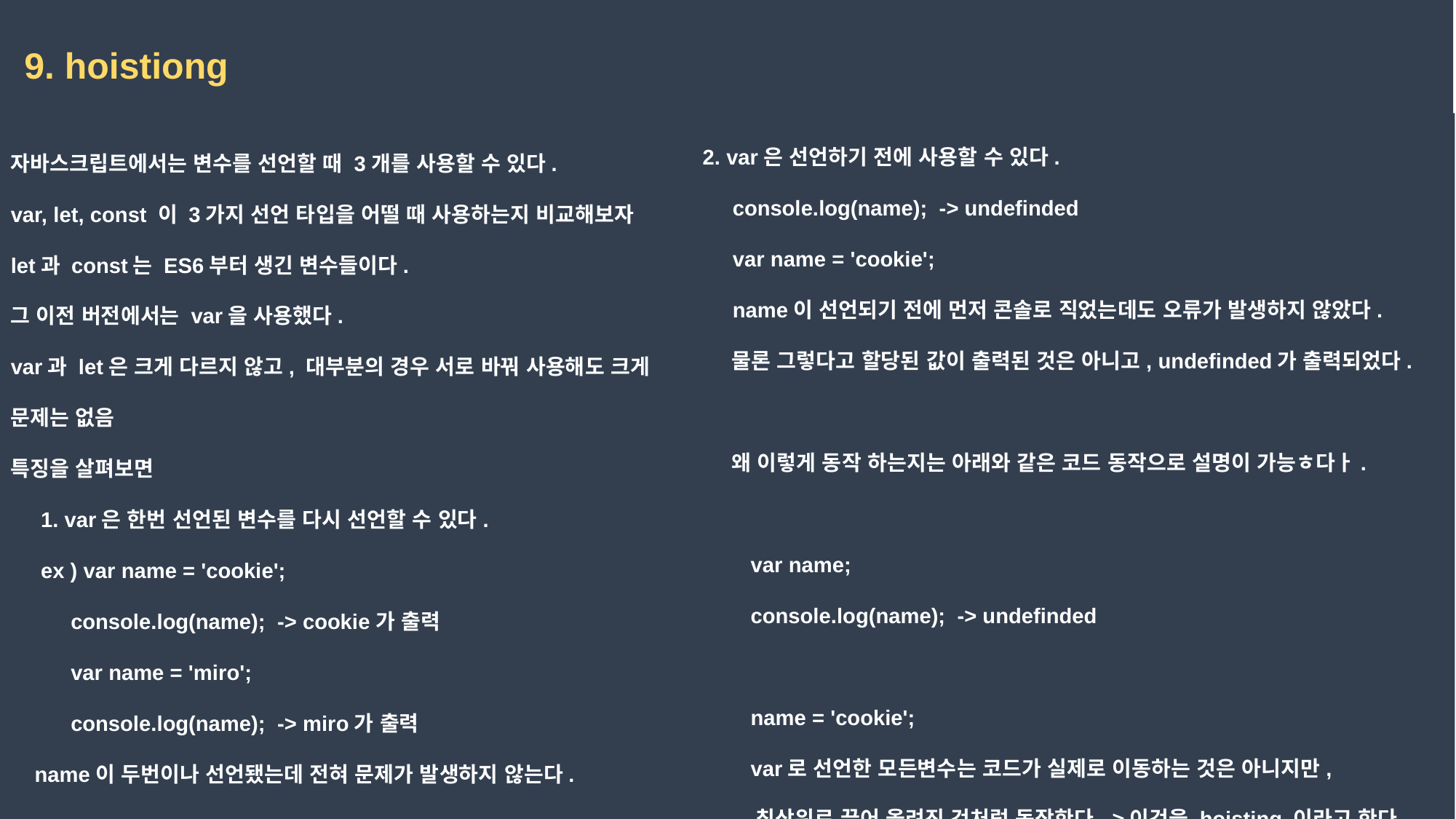

9. hoistiong
2. var은 선언하기 전에 사용할 수 있다.
     console.log(name);  -> undefinded
     var name = 'cookie';
     name이 선언되기 전에 먼저 콘솔로 직었는데도 오류가 발생하지 않았다.
    물론 그렇다고 할당된 값이 출력된 것은 아니고, undefinded가 출력되었다.

    왜 이렇게 동작 하는지는 아래와 같은 코드 동작으로 설명이 가능ㅎ다ㅏ.

        var name;
        console.log(name);  -> undefinded

        name = 'cookie';
        var로 선언한 모든변수는 코드가 실제로 이동하는 것은 아니지만,
        최상위로 끌어 올려진 것처럼 동작한다 ->이것을 hoisting 이라고 한다.
자바스크립트에서는 변수를 선언할 때 3개를 사용할 수 있다.
var, let, const 이 3가지 선언 타입을 어떨 때 사용하는지 비교해보자
let과 const는 ES6부터 생긴 변수들이다.
그 이전 버전에서는 var을 사용했다.
var과 let은 크게 다르지 않고, 대부분의 경우 서로 바꿔 사용해도 크게 문제는 없음
특징을 살펴보면
     1. var은 한번 선언된 변수를 다시 선언할 수 있다.
     ex ) var name = 'cookie';
          console.log(name);  -> cookie가 출력
          var name = 'miro';
          console.log(name);  -> miro가 출력
    name이 두번이나 선언됐는데 전혀 문제가 발생하지 않는다.

2023-02-23
권민지